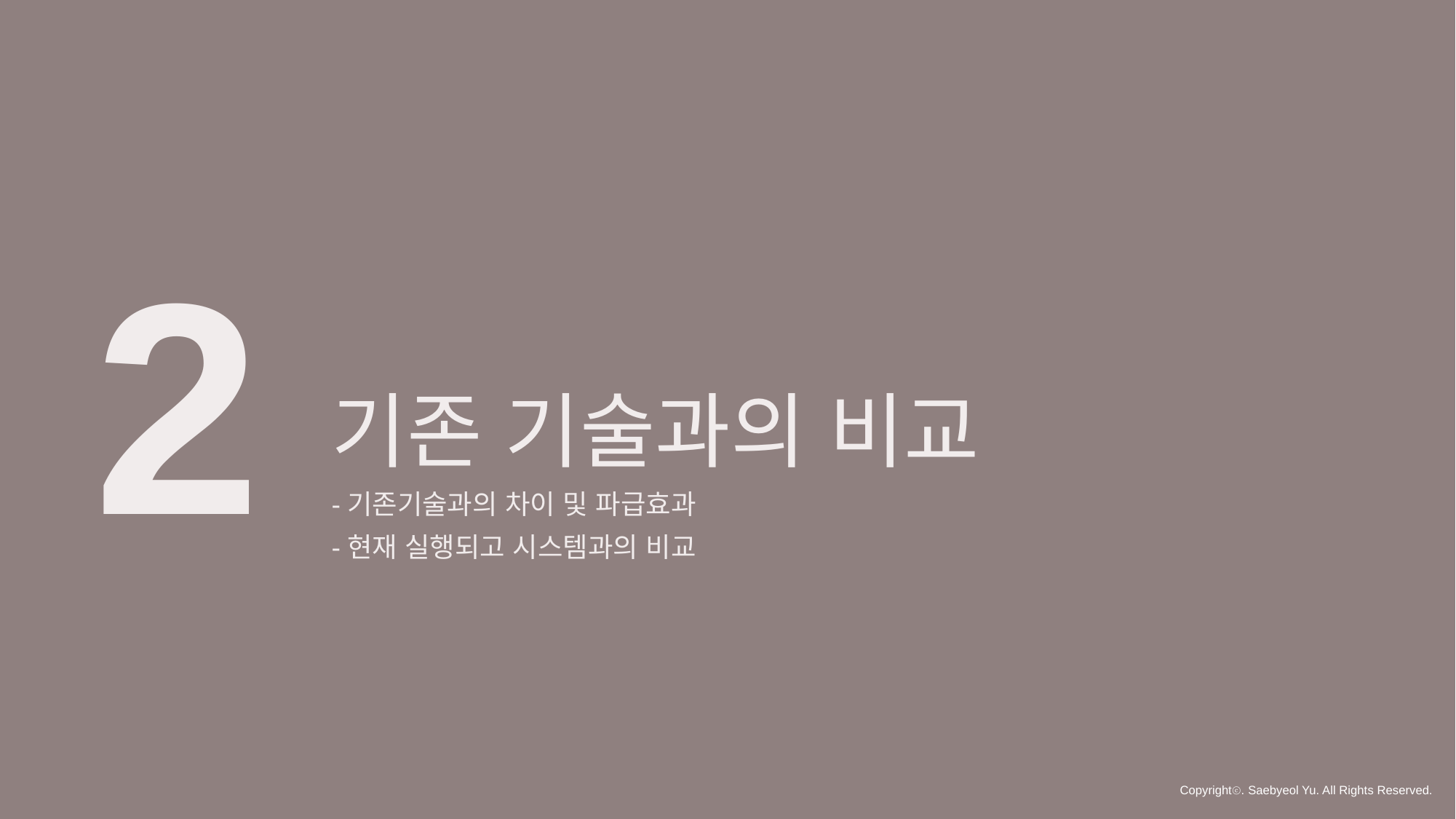

2

기존 기술과의 비교
-기존기술과의 차이 및 파급효과
-현재 실행되고 시스템과의 비교

Copyrightⓒ. Saebyeol Yu. All Rights Reserved.